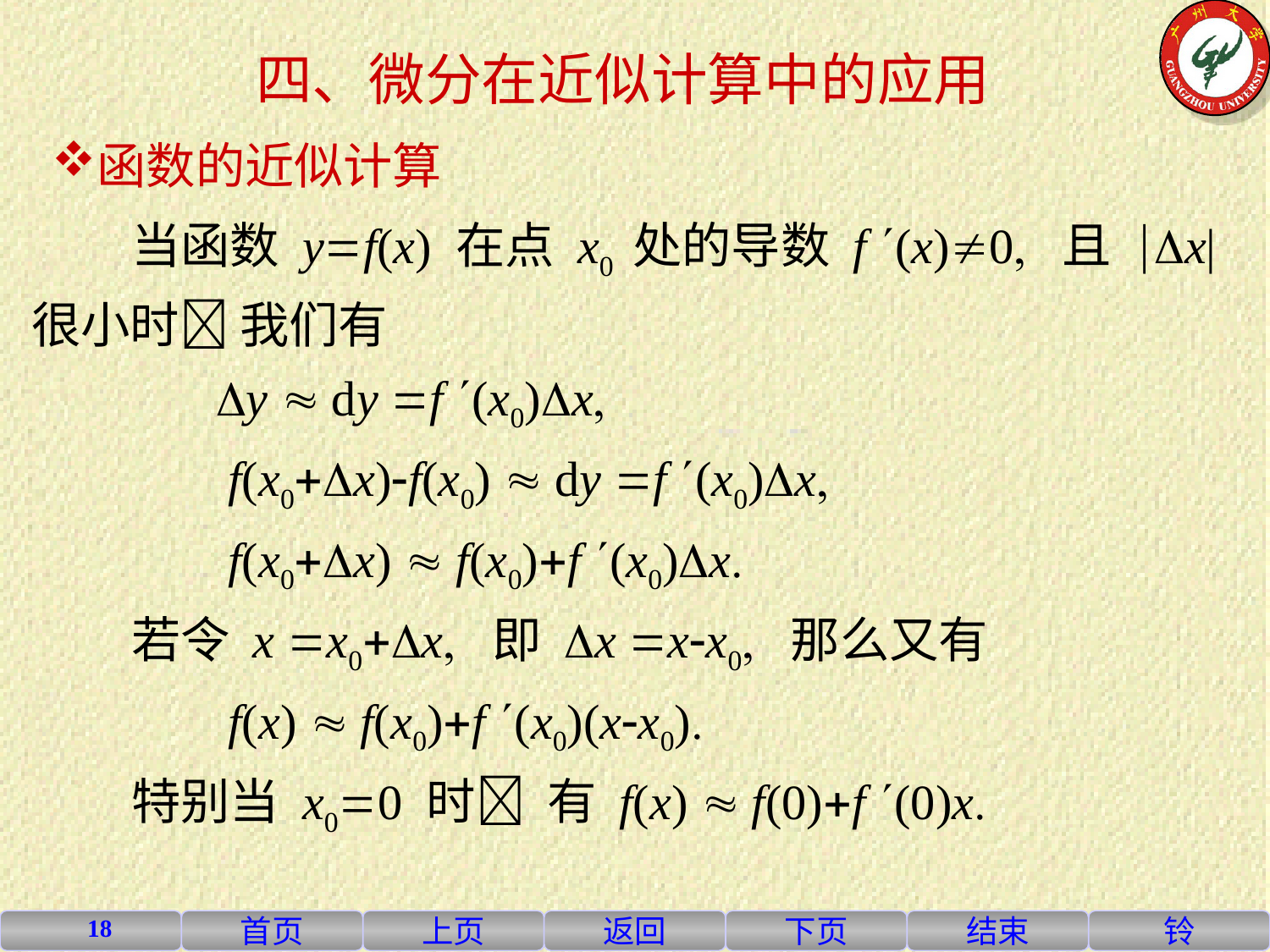

四、微分在近似计算中的应用
函数的近似计算
        当函数 y=f(x) 在点 x0 处的导数 f ′(x)≠0,  且 |Δx| 很小时, 我们有
               Δy ≈ dy =f ′(x0)Δx,
                f(x0+Δx)−f(x0) ≈ dy =f ′(x0)Δx,
                f(x0+Δx) ≈ f(x0)+f ′(x0)Δx.
        若令 x =x0+Δx,  即 Δx =x−x0,  那么又有
                f(x) ≈ f(x0)+f ′(x0)(x−x0).
        特别当 x0=0 时,  有 f(x) ≈ f(0)+f ′(0)x.
18